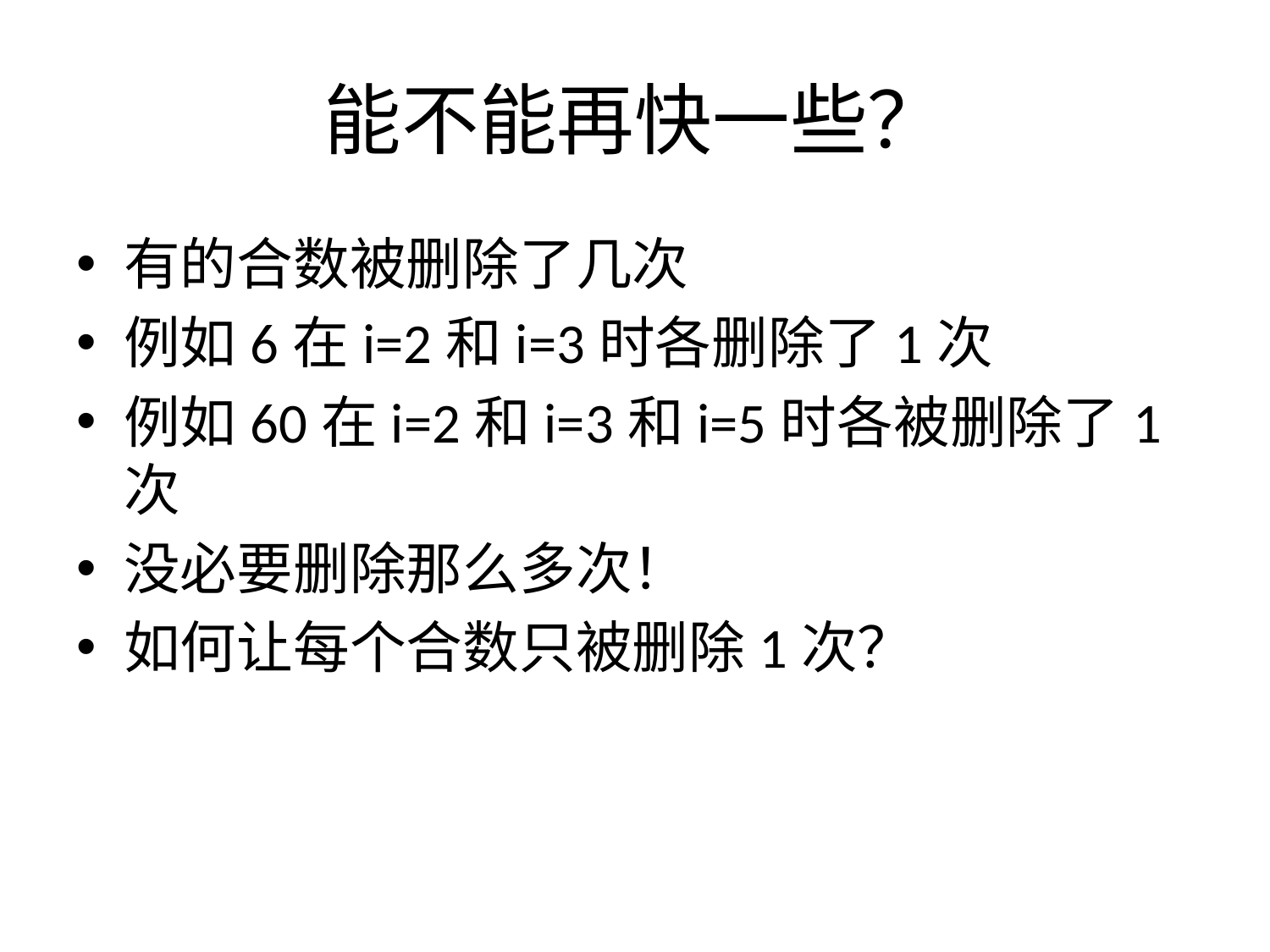

# 能不能再快一些？
有的合数被删除了几次
例如6在i=2和i=3时各删除了1次
例如60在i=2和i=3和i=5时各被删除了1次
没必要删除那么多次！
如何让每个合数只被删除1次？